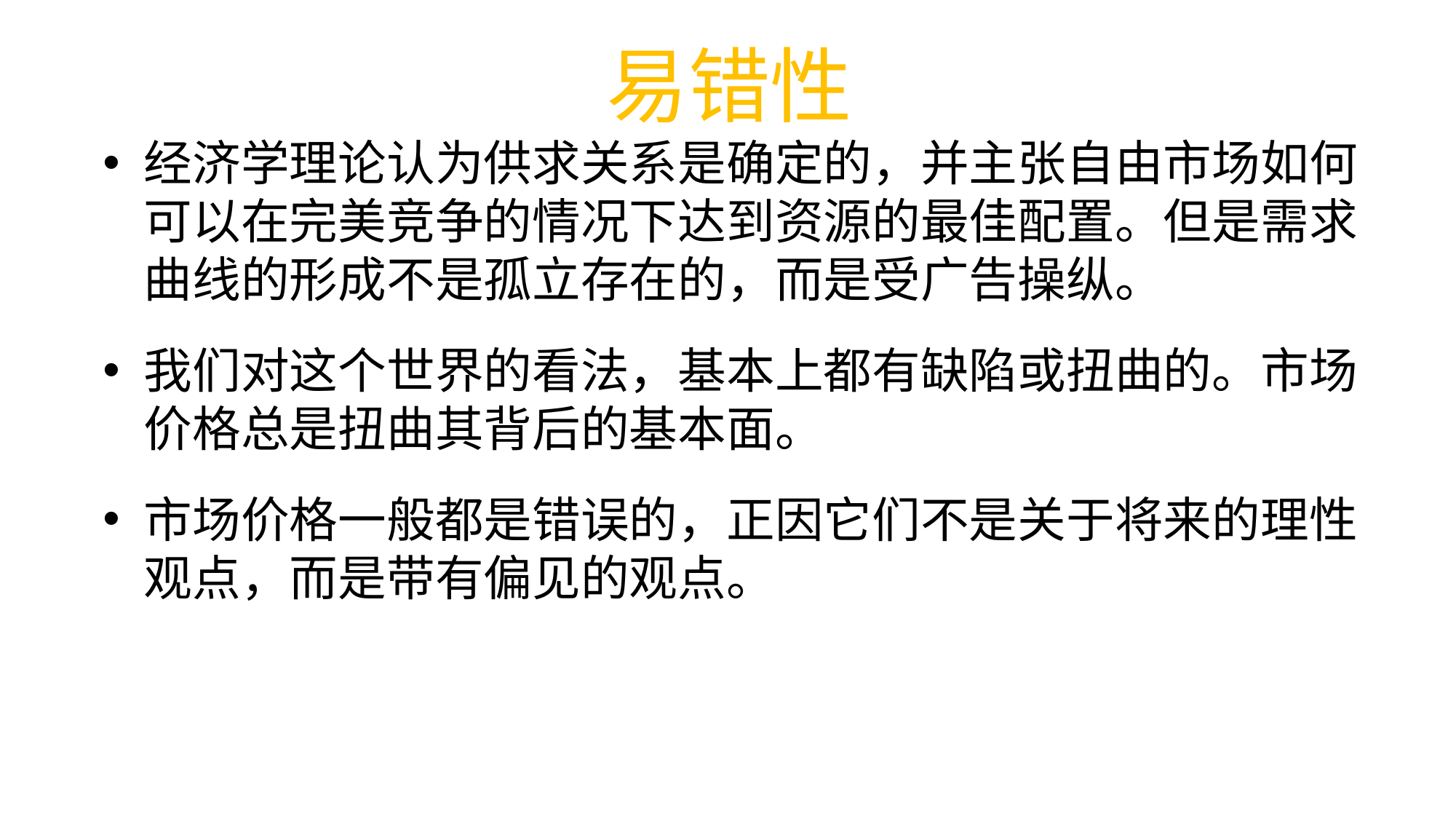

易错性
经济学理论认为供求关系是确定的，并主张自由市场如何可以在完美竞争的情况下达到资源的最佳配置。但是需求曲线的形成不是孤立存在的，而是受广告操纵。

我们对这个世界的看法，基本上都有缺陷或扭曲的。市场价格总是扭曲其背后的基本面。

市场价格一般都是错误的，正因它们不是关于将来的理性观点，而是带有偏见的观点。